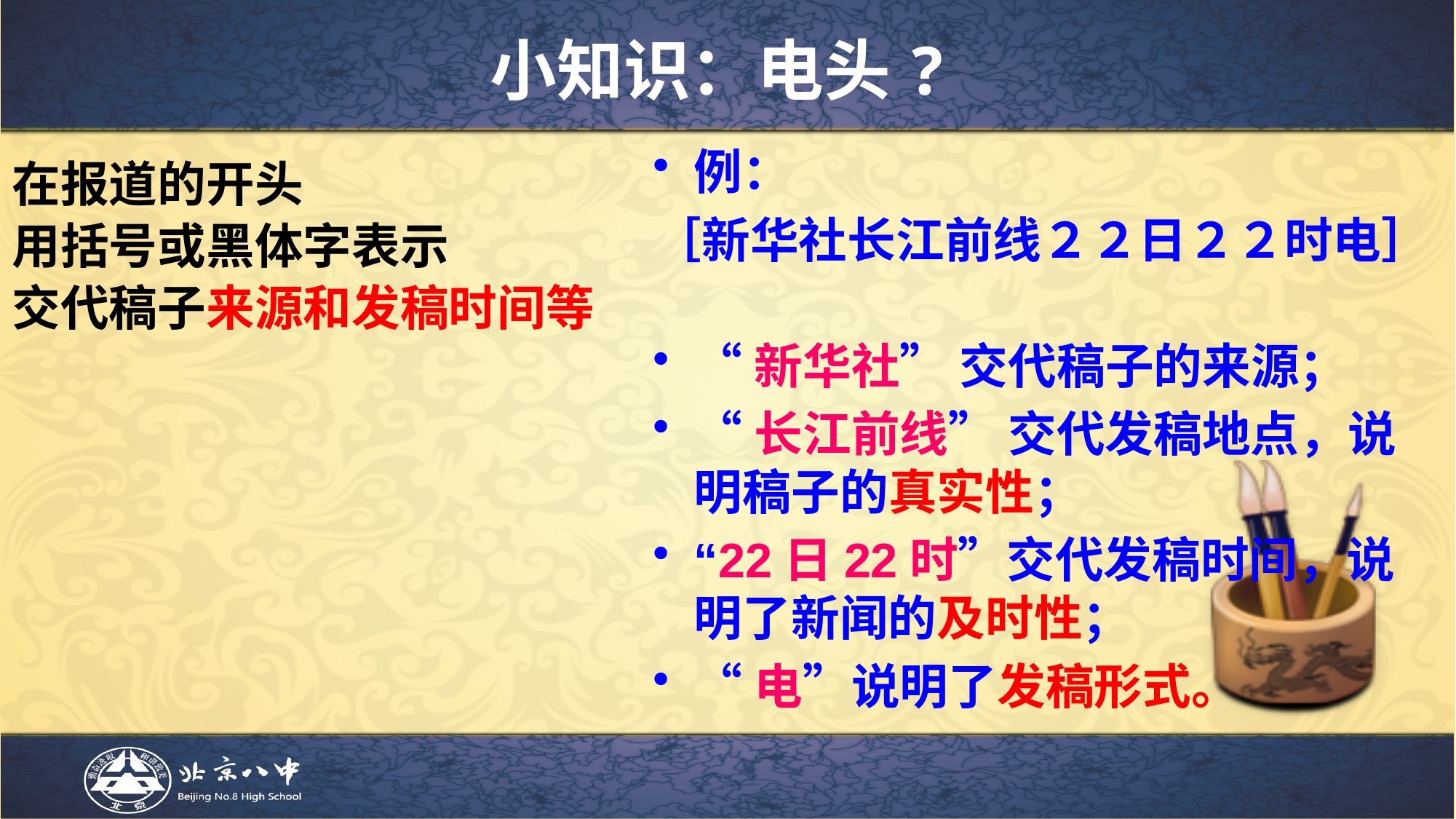

# 小知识：电头?
例：
［新华社长江前线２２日２２时电］
“新华社” 交代稿子的来源；
“长江前线” 交代发稿地点，说明稿子的真实性；
“22日22时”交代发稿时间，说明了新闻的及时性；
“电”说明了发稿形式。

在报道的开头
用括号或黑体字表示
交代稿子来源和发稿时间等